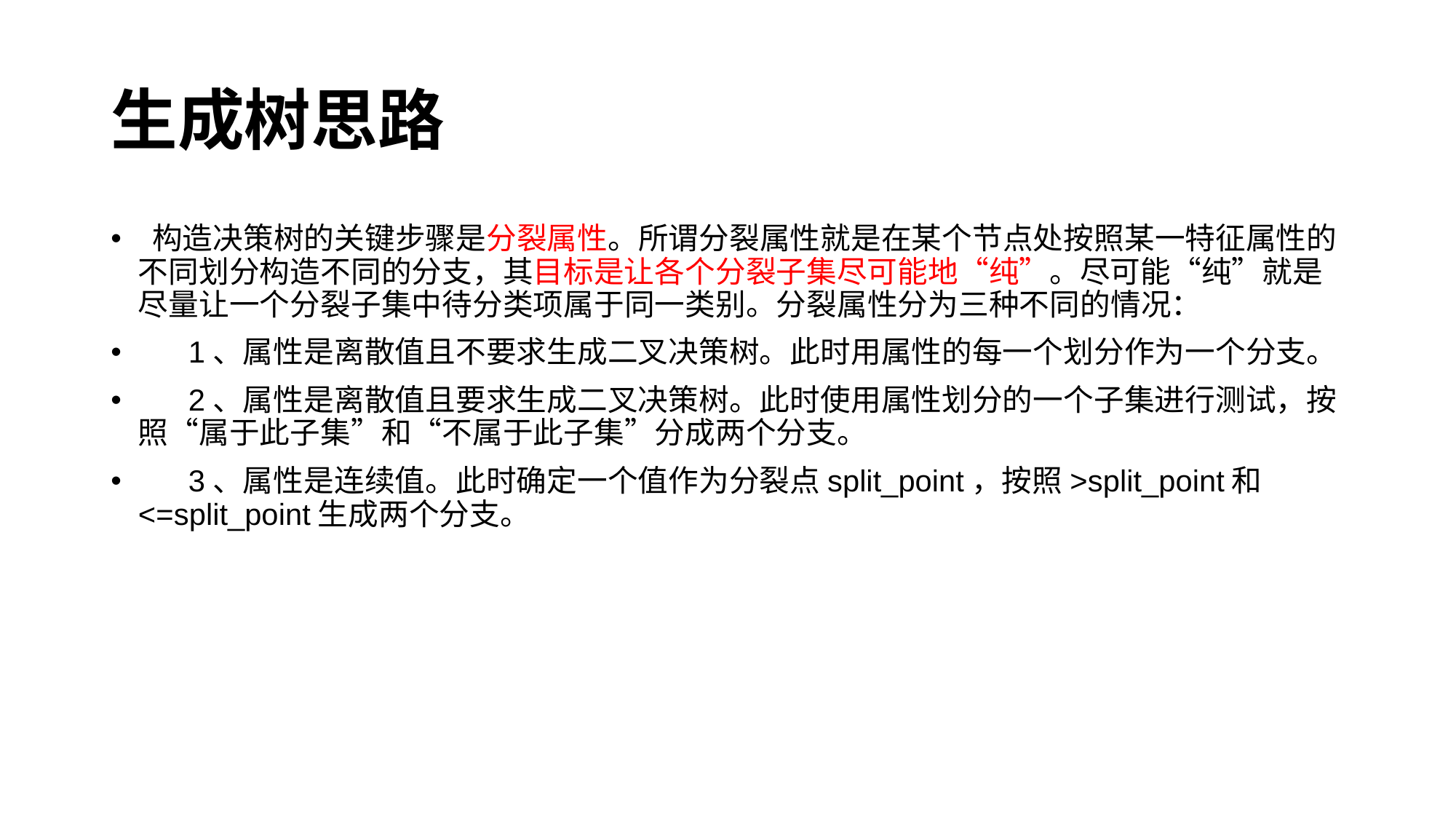

# 生成树思路
 构造决策树的关键步骤是分裂属性。所谓分裂属性就是在某个节点处按照某一特征属性的不同划分构造不同的分支，其目标是让各个分裂子集尽可能地“纯”。尽可能“纯”就是尽量让一个分裂子集中待分类项属于同一类别。分裂属性分为三种不同的情况：
      1、属性是离散值且不要求生成二叉决策树。此时用属性的每一个划分作为一个分支。
      2、属性是离散值且要求生成二叉决策树。此时使用属性划分的一个子集进行测试，按照“属于此子集”和“不属于此子集”分成两个分支。
      3、属性是连续值。此时确定一个值作为分裂点split_point，按照>split_point和<=split_point生成两个分支。